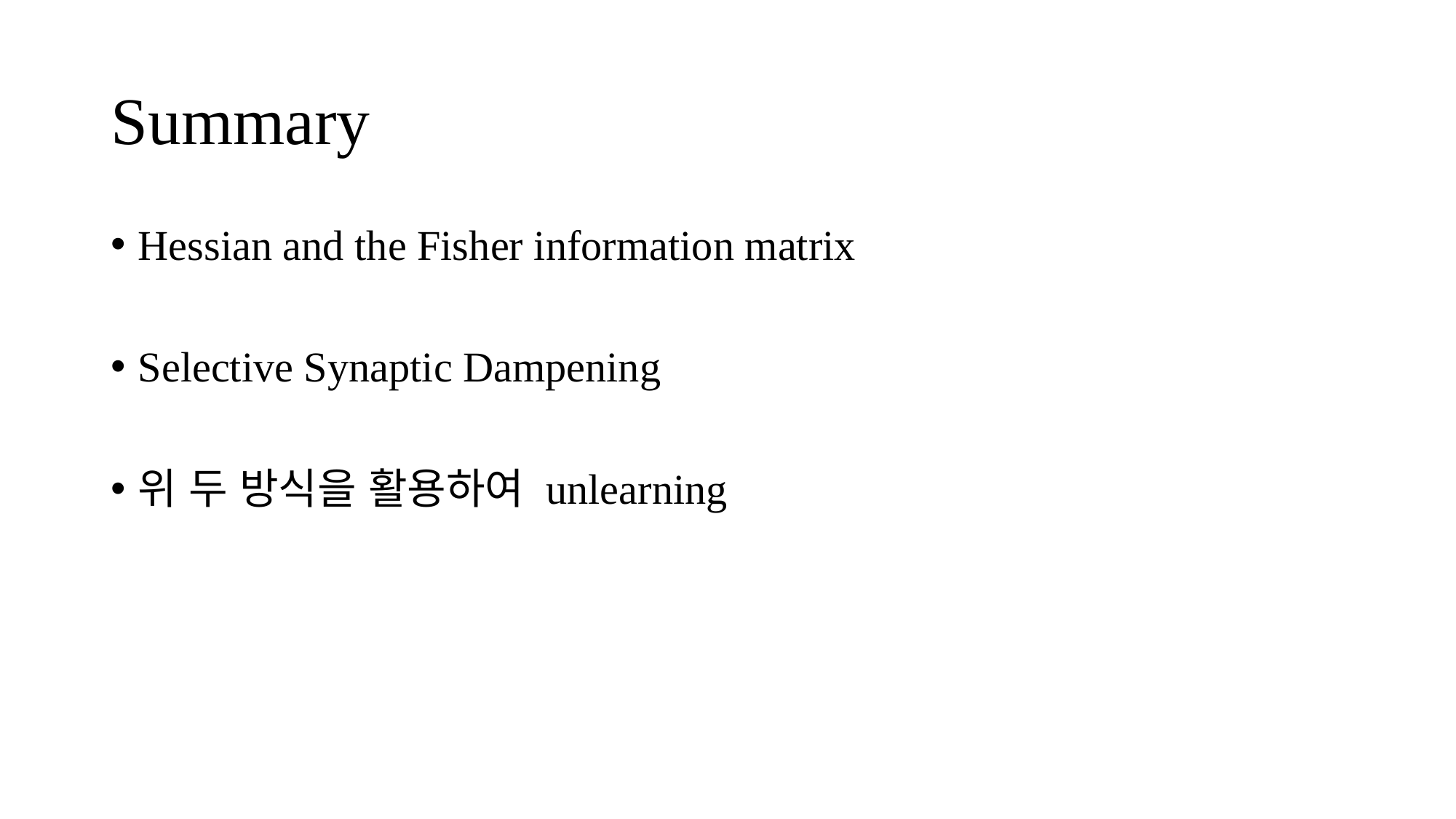

# Summary
Hessian and the Fisher information matrix

Selective Synaptic Dampening

위 두 방식을 활용하여 unlearning